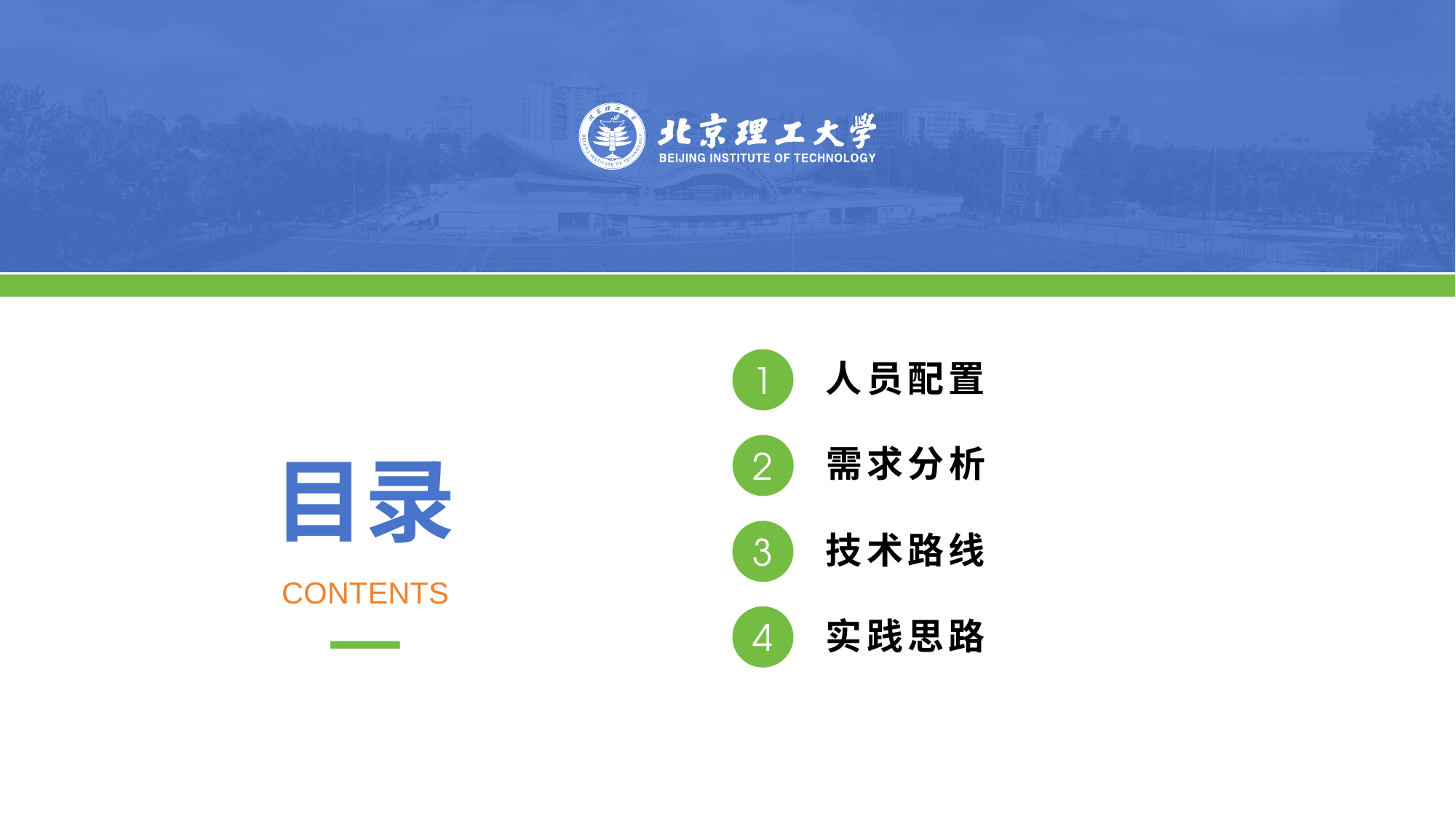

1
人员配置
2
需求分析
目录
3
技术路线
CONTENTS
4
实践思路